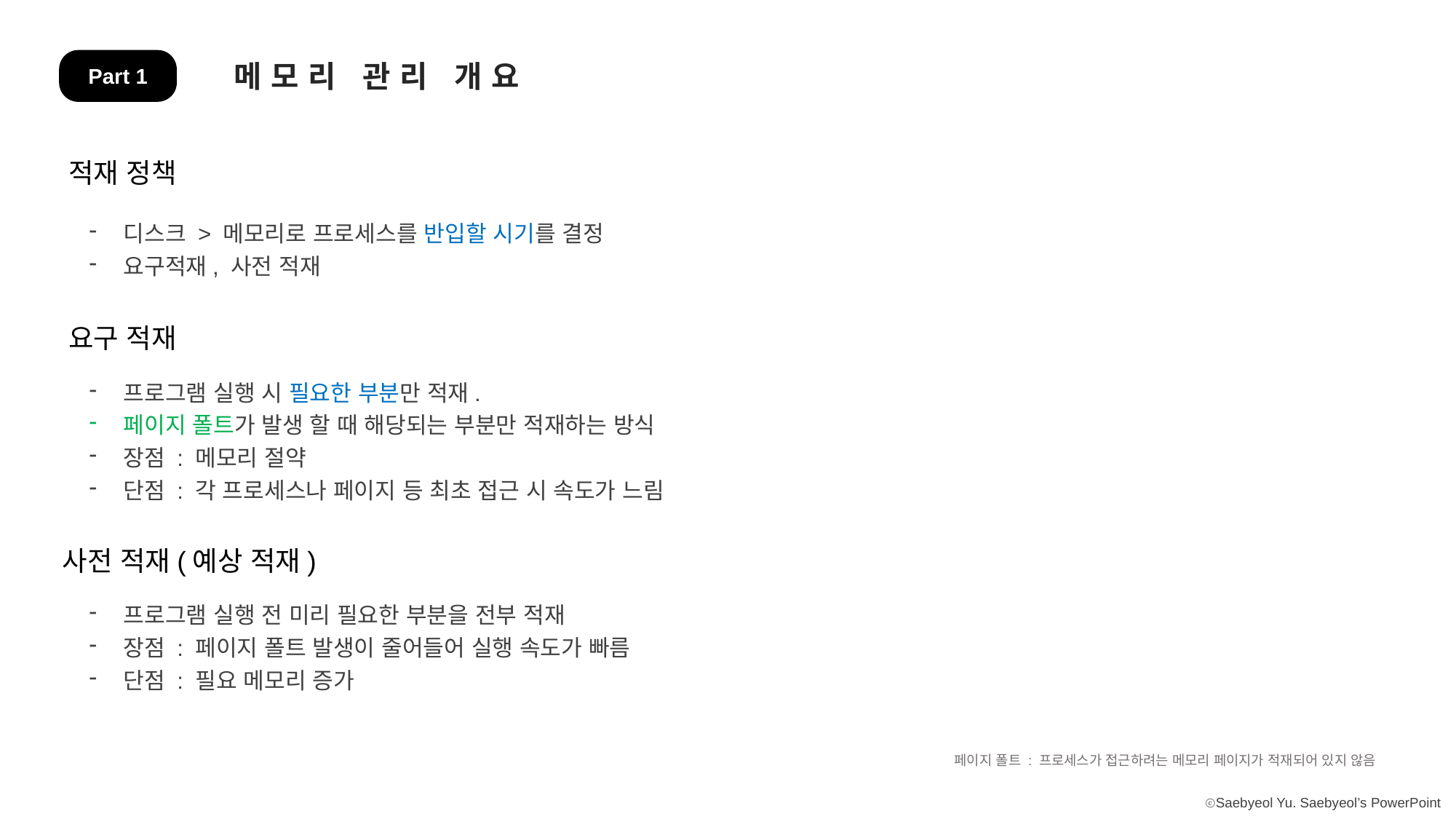

메모리 관리 개요
Part 1
적재 정책
디스크 > 메모리로 프로세스를 반입할 시기를 결정
요구적재, 사전 적재
요구 적재
프로그램 실행 시 필요한 부분만 적재.
페이지 폴트가 발생 할 때 해당되는 부분만 적재하는 방식
장점 : 메모리 절약
단점 : 각 프로세스나 페이지 등 최초 접근 시 속도가 느림
사전 적재(예상 적재)
프로그램 실행 전 미리 필요한 부분을 전부 적재
장점 : 페이지 폴트 발생이 줄어들어 실행 속도가 빠름
단점 : 필요 메모리 증가
페이지 폴트 : 프로세스가 접근하려는 메모리 페이지가 적재되어 있지 않음